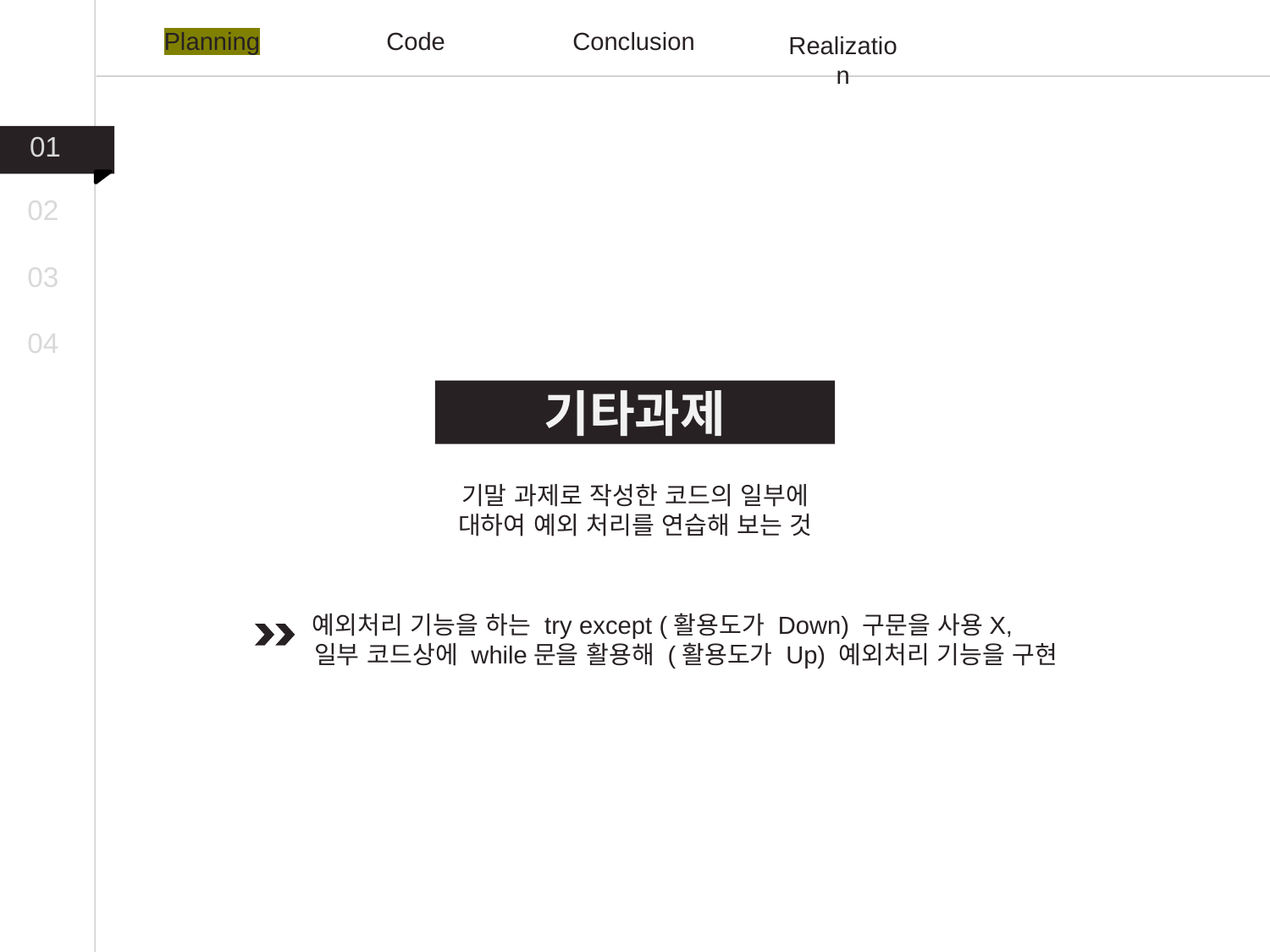

Planning
Code
Conclusion
Realization
01

02
03
04
기타과제

기말 과제로 작성한 코드의 일부에 대하여 예외 처리를 연습해 보는 것
예외처리 기능을 하는 try except (활용도가 Down) 구문을 사용X,
      일부 코드상에 while문을 활용해 (활용도가 Up) 예외처리 기능을 구현